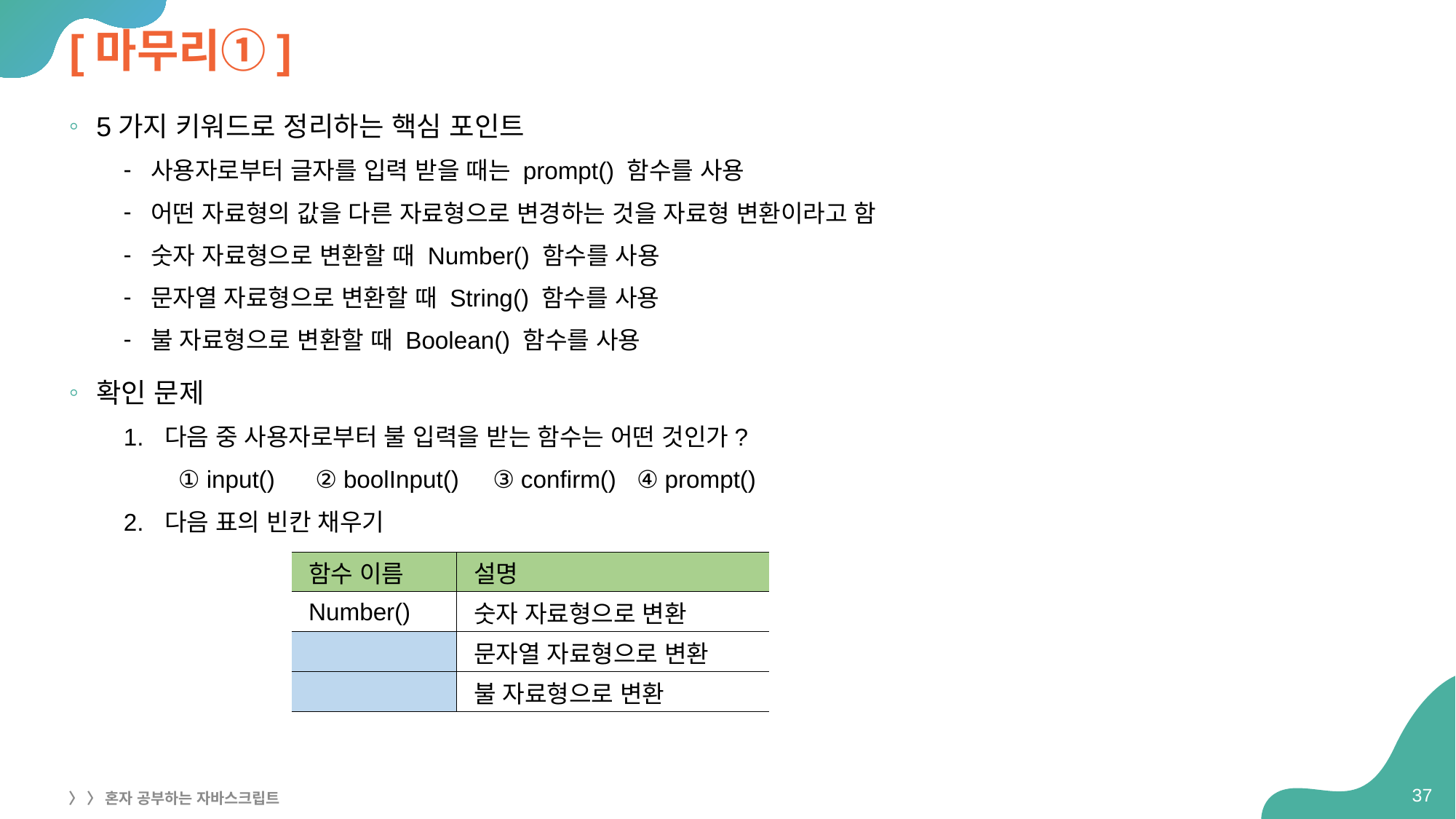

# [마무리①]
5가지 키워드로 정리하는 핵심 포인트
사용자로부터 글자를 입력 받을 때는 prompt() 함수를 사용
어떤 자료형의 값을 다른 자료형으로 변경하는 것을 자료형 변환이라고 함
숫자 자료형으로 변환할 때 Number() 함수를 사용
문자열 자료형으로 변환할 때 String() 함수를 사용
불 자료형으로 변환할 때 Boolean() 함수를 사용
확인 문제
다음 중 사용자로부터 불 입력을 받는 함수는 어떤 것인가?
① input()      ② boolInput()     ③ confirm()   ④ prompt()
다음 표의 빈칸 채우기
| 함수 이름 | 설명 |
| --- | --- |
| Number() | 숫자 자료형으로 변환 |
|  | 문자열 자료형으로 변환 |
|  | 불 자료형으로 변환 |
37
〉 〉 혼자 공부하는 자바스크립트